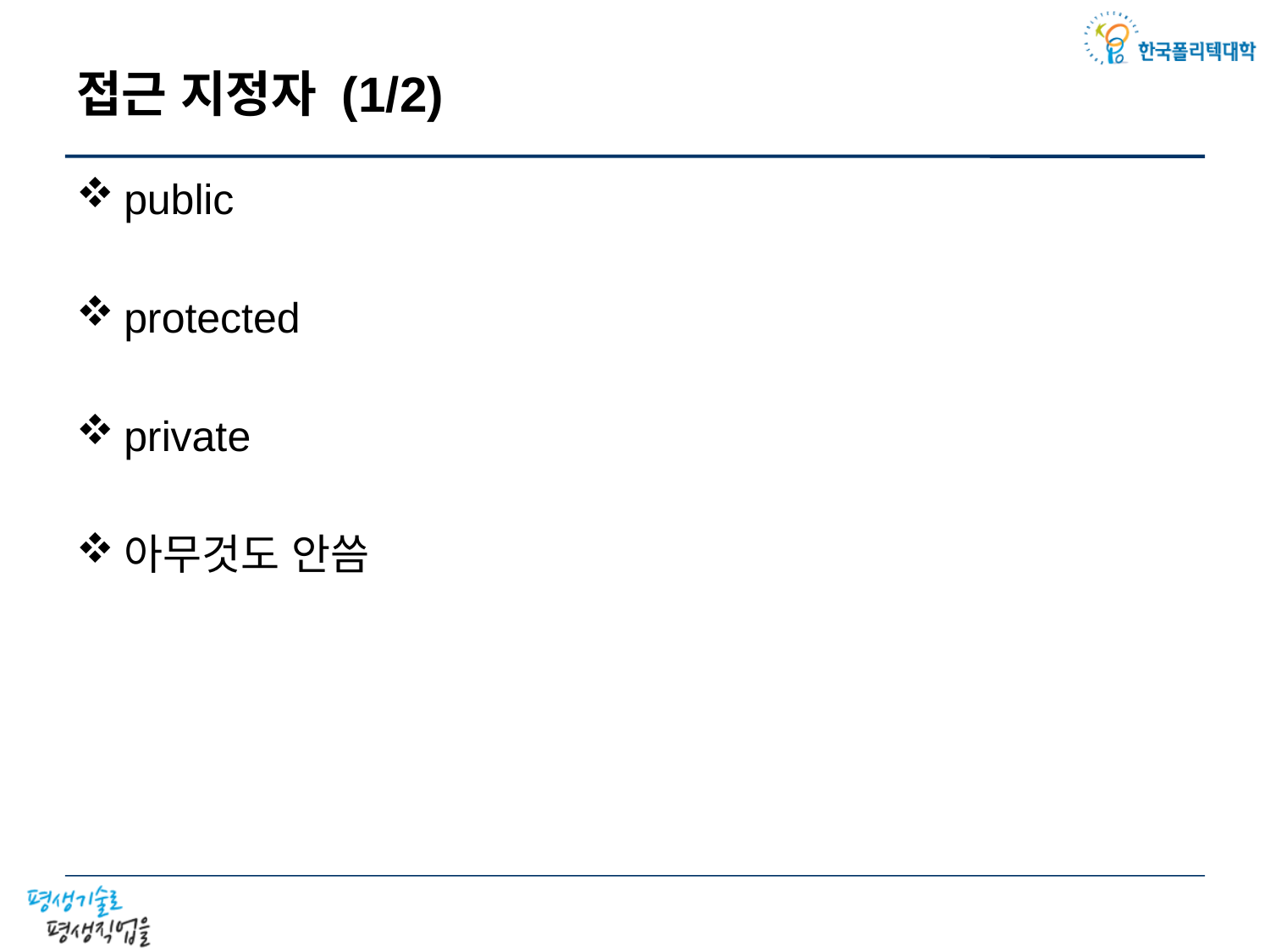

# 접근 지정자 (1/2)
public

protected

private

아무것도 안씀